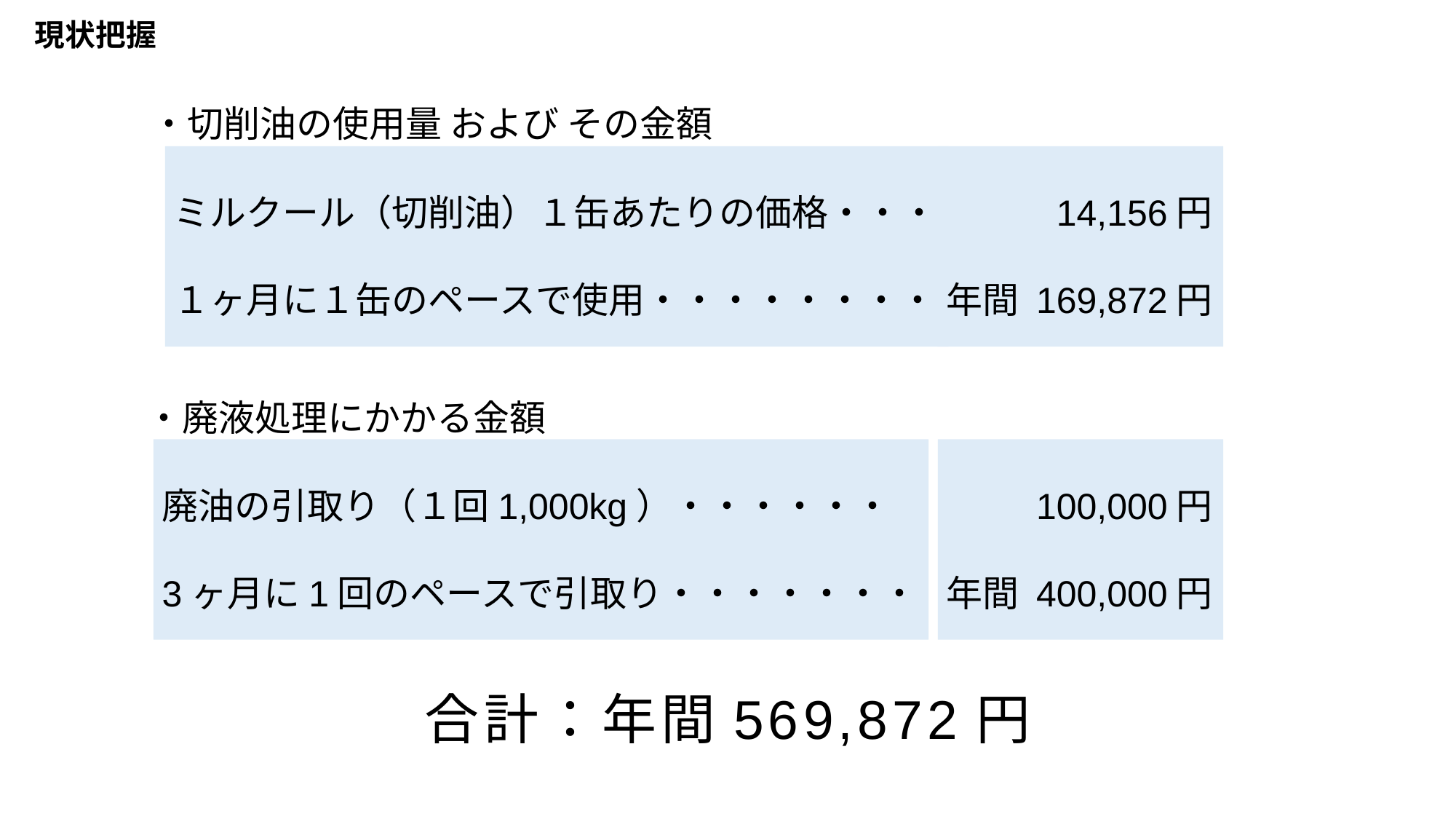

現状把握
・切削油の使用量 および その金額
ミルクール（切削油）１缶あたりの価格・・・
１ヶ月に１缶のペースで使用・・・・・・・・
14,156円
年間 169,872円
・廃液処理にかかる金額
廃油の引取り（１回1,000kg）・・・・・・
3ヶ月に1回のペースで引取り・・・・・・・
100,000円
年間 400,000円
合計：年間569,872円